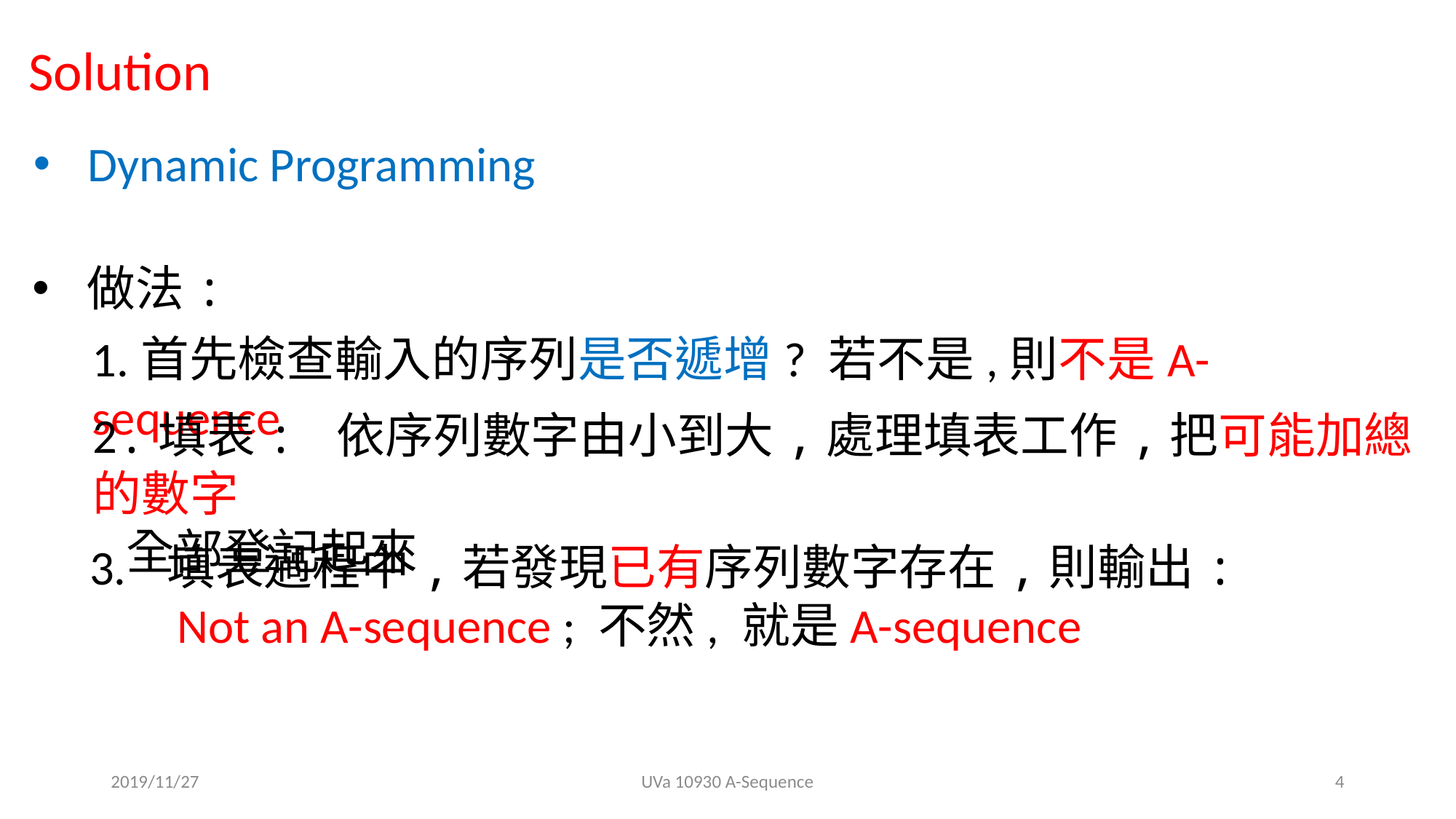

Solution
Dynamic Programming
做法:
1.首先檢查輸入的序列是否遞增? 若不是,則不是A-sequence
2.填表: 依序列數字由小到大,處理填表工作,把可能加總的數字
  全部登記起來
3. 填表過程中,若發現已有序列數字存在,則輸出:
   Not an A-sequence ; 不然, 就是A-sequence
2019/11/27
UVa 10930 A-Sequence
4